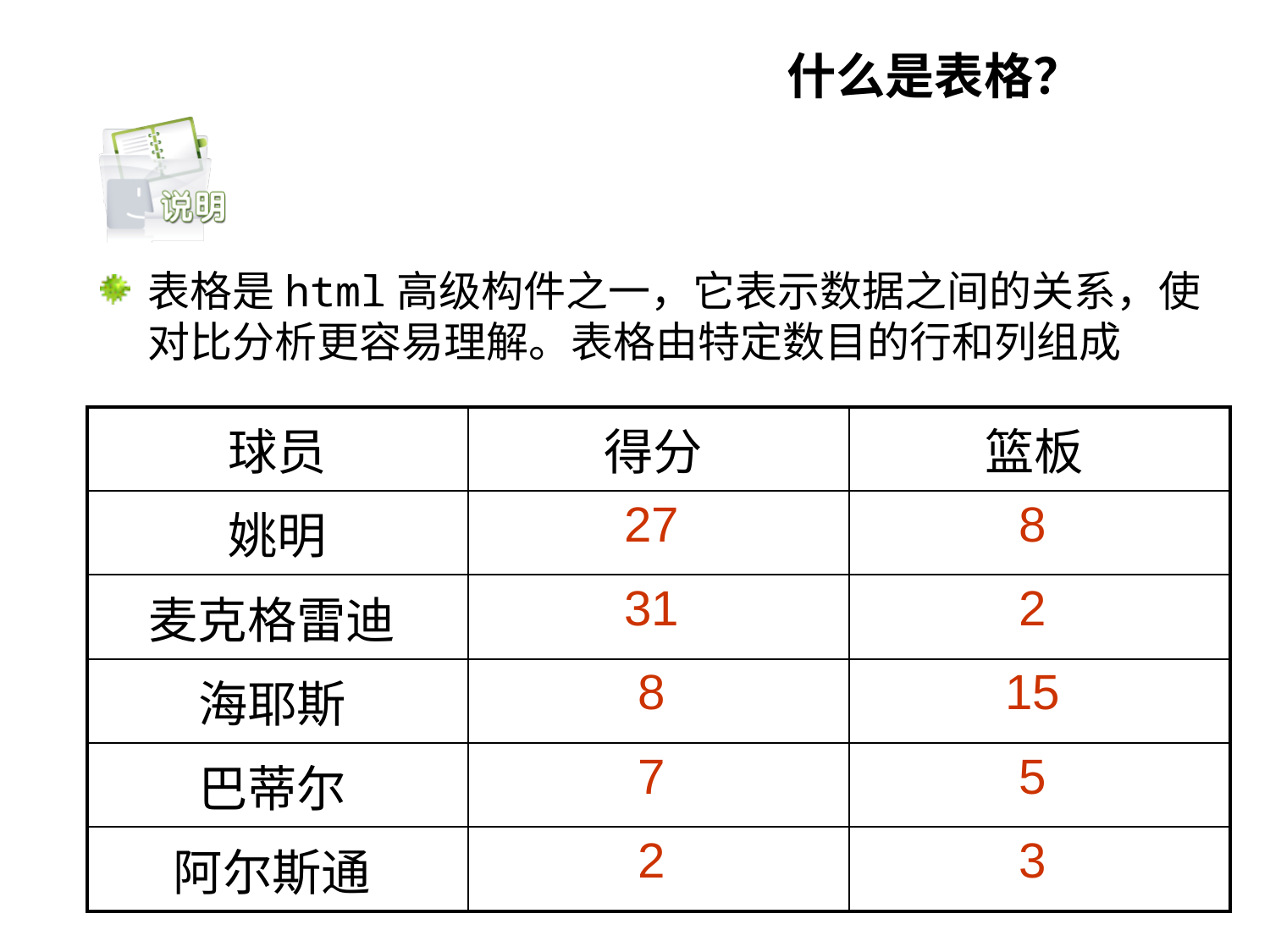

# 什么是表格？
表格是html高级构件之一，它表示数据之间的关系，使对比分析更容易理解。表格由特定数目的行和列组成
| 球员 | 得分 | 篮板 |
| --- | --- | --- |
| 姚明 | 27 | 8 |
| 麦克格雷迪 | 31 | 2 |
| 海耶斯 | 8 | 15 |
| 巴蒂尔 | 7 | 5 |
| 阿尔斯通 | 2 | 3 |